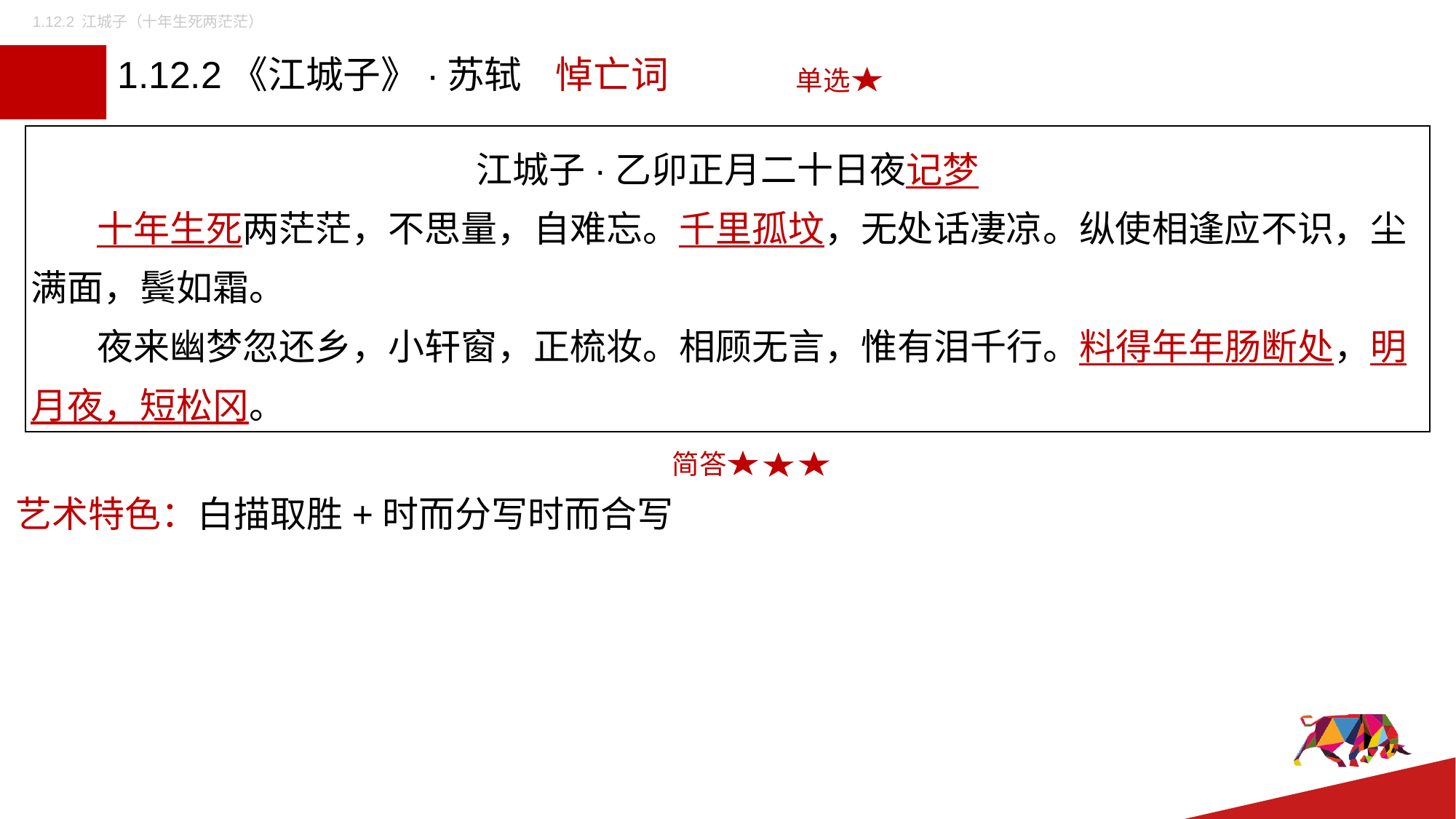

1.12.2 江城子（十年生死两茫茫）
# 1.12.2《江城子》·苏轼    悼亡词
单选

江城子·乙卯正月二十日夜记梦
       十年生死两茫茫，不思量，自难忘。千里孤坟，无处话凄凉。纵使相逢应不识，尘满面，鬓如霜。
       夜来幽梦忽还乡，小轩窗，正梳妆。相顾无言，惟有泪千行。料得年年肠断处，明月夜，短松冈。
艺术特色：白描取胜+时而分写时而合写
简答